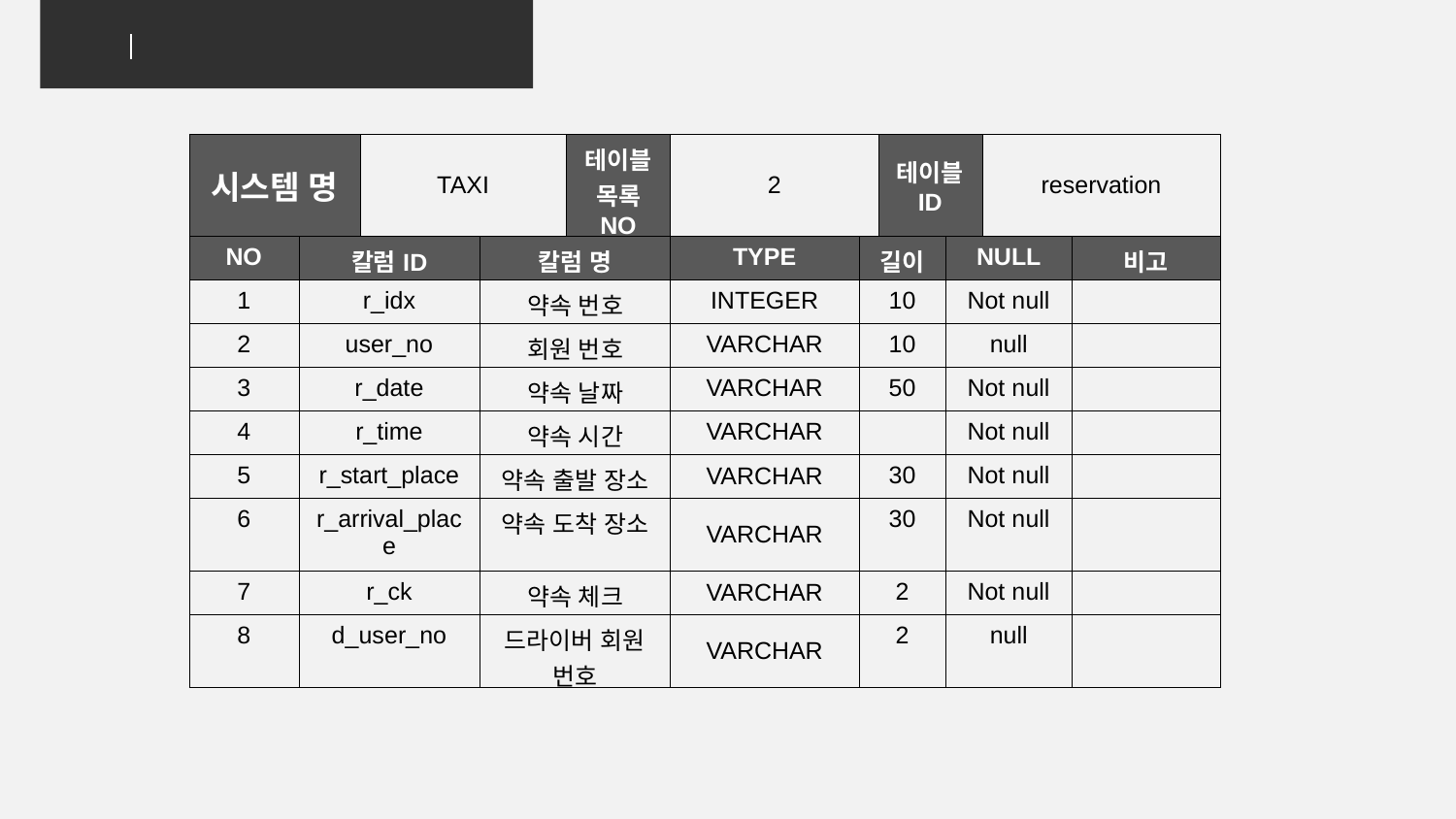

02
프로그램시나리오
| 시스템 명 |  | TAXI |  | 테이블목록 NO | 2 |  | 테이블 ID |  | reservation |  |
| --- | --- | --- | --- | --- | --- | --- | --- | --- | --- | --- |
| NO | 칼럼ID |  | 칼럼 명 |  | TYPE | 길이 |  | NULL |  | 비고 |
| 1 | r\_idx |  | 약속 번호 |  | INTEGER | 10 |  | Not null |  |  |
| 2 | user\_no |  | 회원 번호 |  | VARCHAR | 10 |  | null |  |  |
| 3 | r\_date |  | 약속 날짜 |  | VARCHAR | 50 |  | Not null |  |  |
| 4 | r\_time |  | 약속 시간 |  | VARCHAR |  |  | Not null |  |  |
| 5 | r\_start\_place |  | 약속 출발 장소 |  | VARCHAR | 30 |  | Not null |  |  |
| 6 | r\_arrival\_place |  | 약속 도착 장소 |  | VARCHAR | 30 |  | Not null |  |  |
| 7 | r\_ck |  | 약속 체크 |  | VARCHAR | 2 |  | Not null |  |  |
| 8 | d\_user\_no |  | 드라이버 회원 번호 |  | VARCHAR | 2 |  | null |  |  |